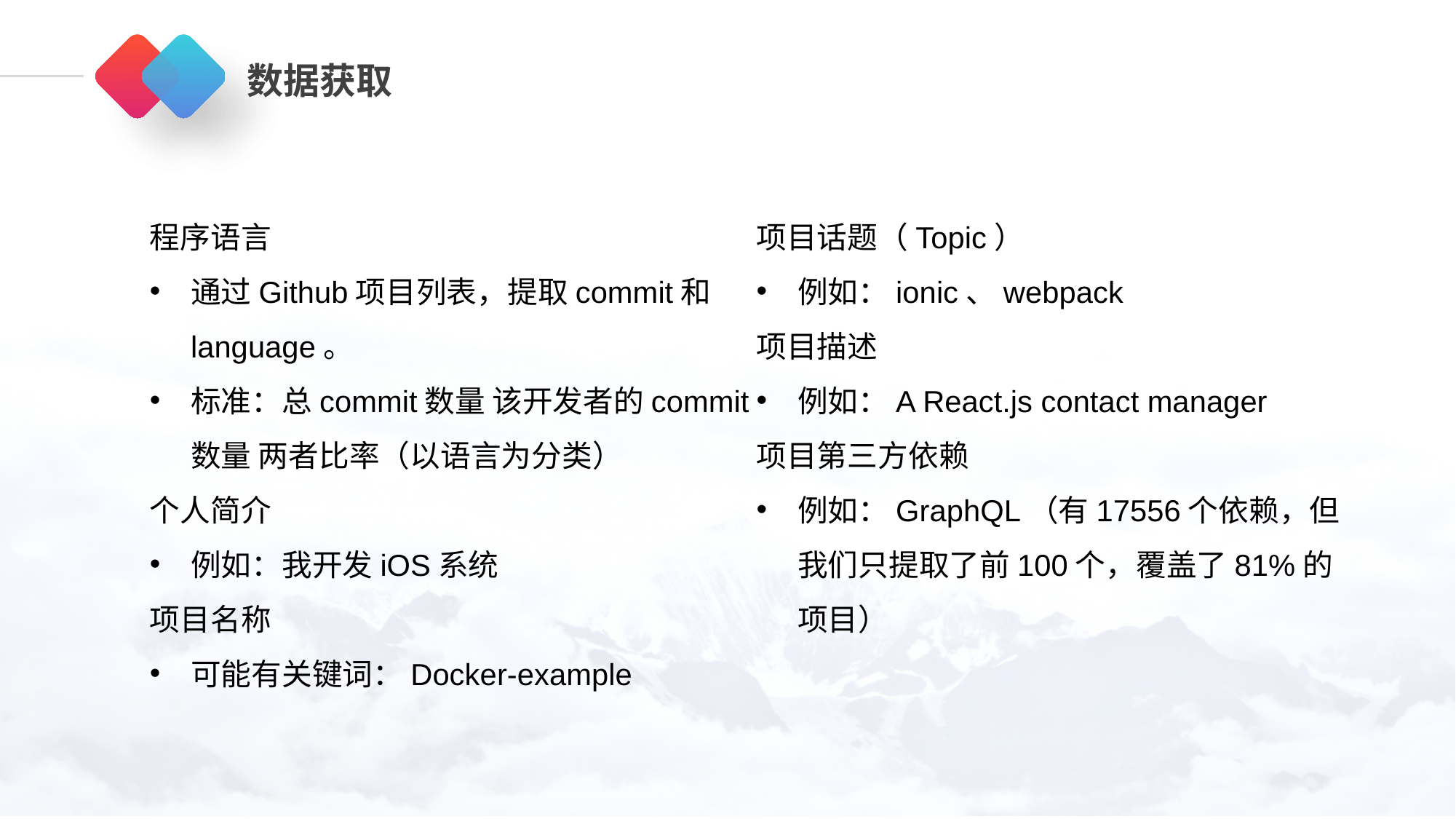

数据获取
程序语言
通过Github项目列表，提取commit和language。
标准：总commit数量 该开发者的commit数量 两者比率（以语言为分类）
个人简介
例如：我开发iOS系统
项目名称
可能有关键词：Docker-example
项目话题（Topic）
例如：ionic、webpack
项目描述
例如：A React.js contact manager
项目第三方依赖
例如：GraphQL（有17556个依赖，但我们只提取了前100个，覆盖了81%的项目）